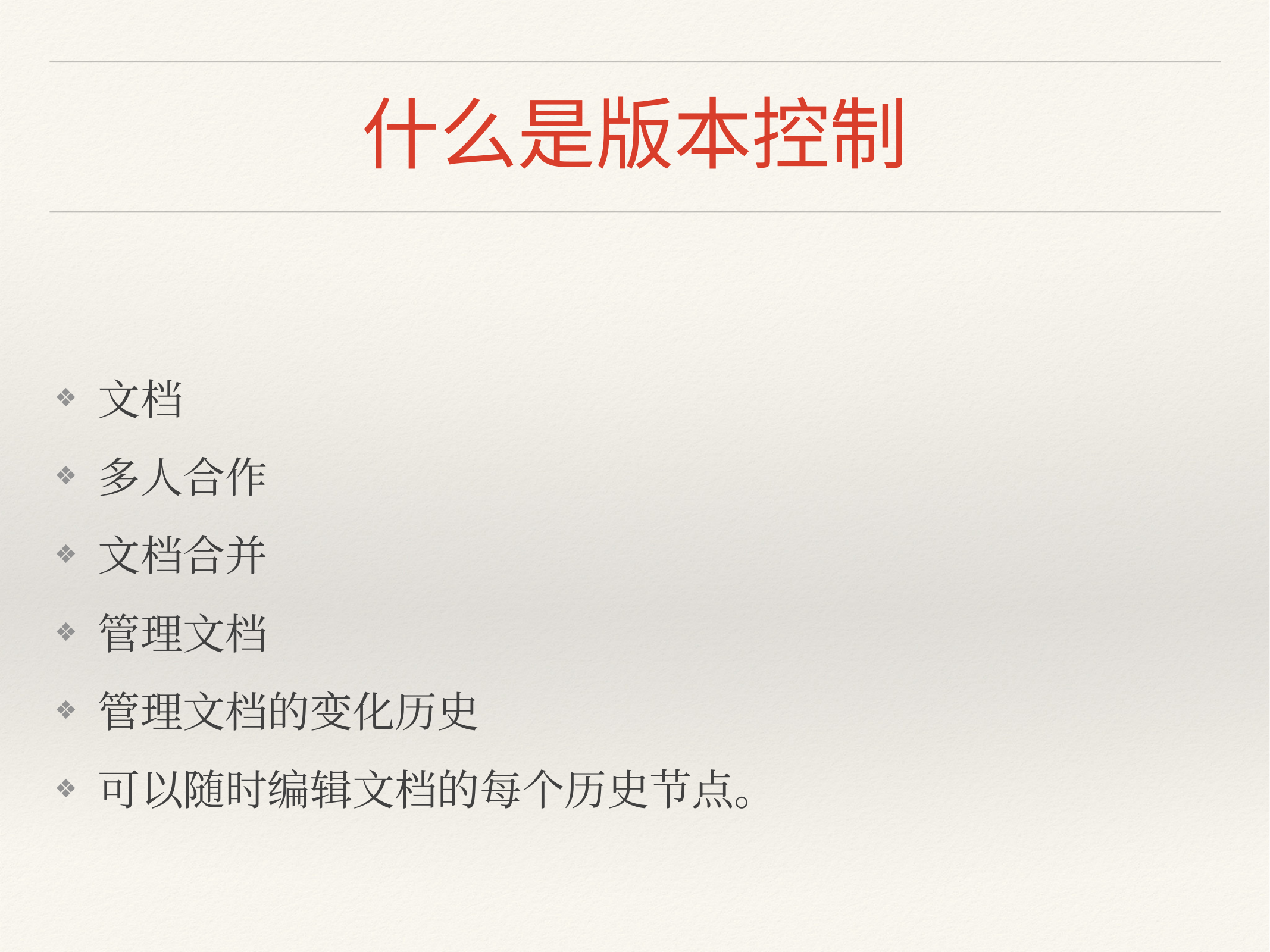

# 什么是版本控制

文档
多人合作
文档合并
管理文档
管理文档的变化历史
可以随时编辑文档的每个历史节点。